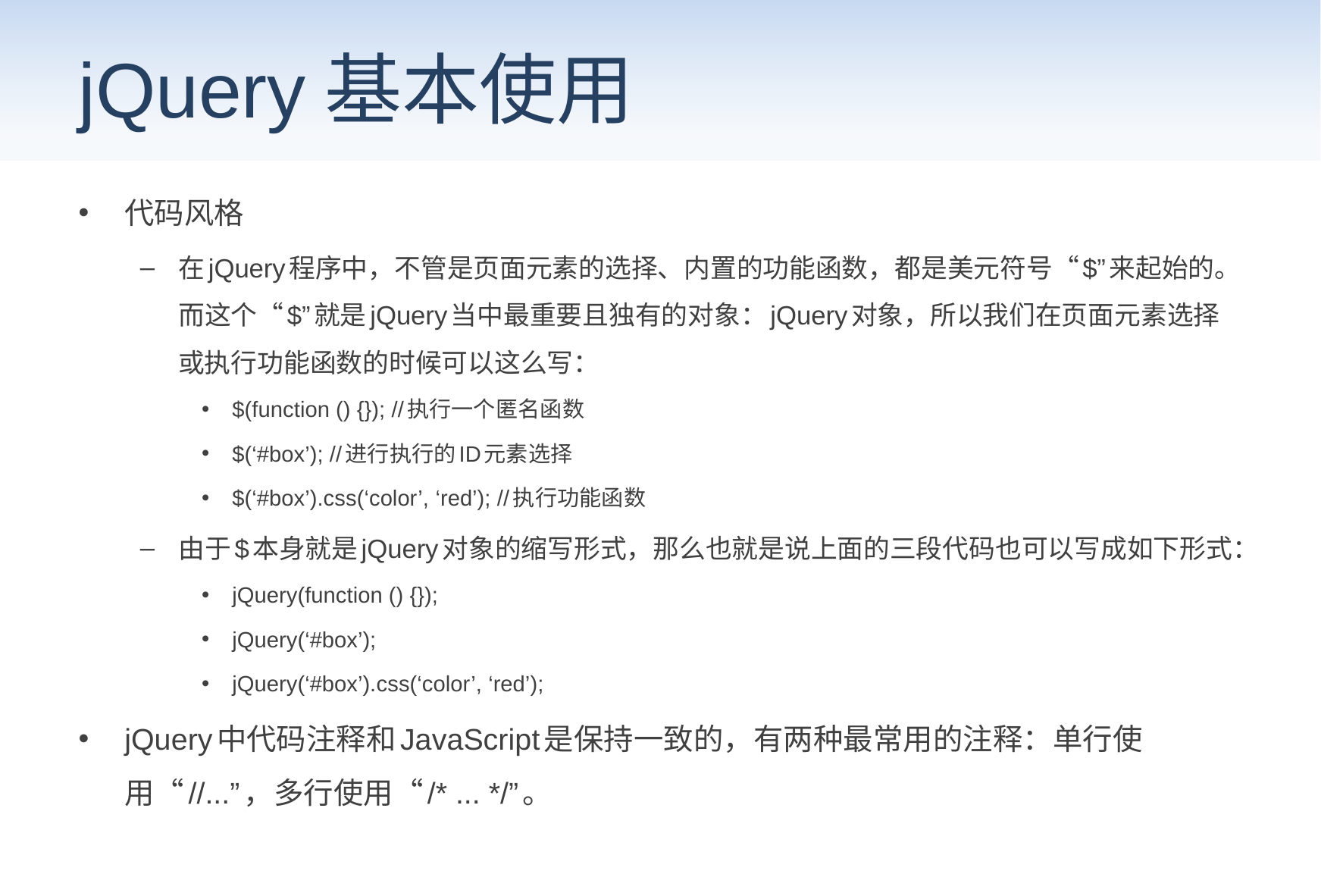

# jQuery基本使用
代码风格
在jQuery程序中，不管是页面元素的选择、内置的功能函数，都是美元符号“$”来起始的。而这个“$”就是jQuery当中最重要且独有的对象：jQuery对象，所以我们在页面元素选择或执行功能函数的时候可以这么写：
$(function () {}); //执行一个匿名函数
$(‘#box’); //进行执行的ID元素选择
$(‘#box’).css(‘color’, ‘red’); //执行功能函数
由于$本身就是jQuery对象的缩写形式，那么也就是说上面的三段代码也可以写成如下形式：
jQuery(function () {});
jQuery(‘#box’);
jQuery(‘#box’).css(‘color’, ‘red’);
jQuery中代码注释和JavaScript是保持一致的，有两种最常用的注释：单行使用“//...”，多行使用“/* ... */”。